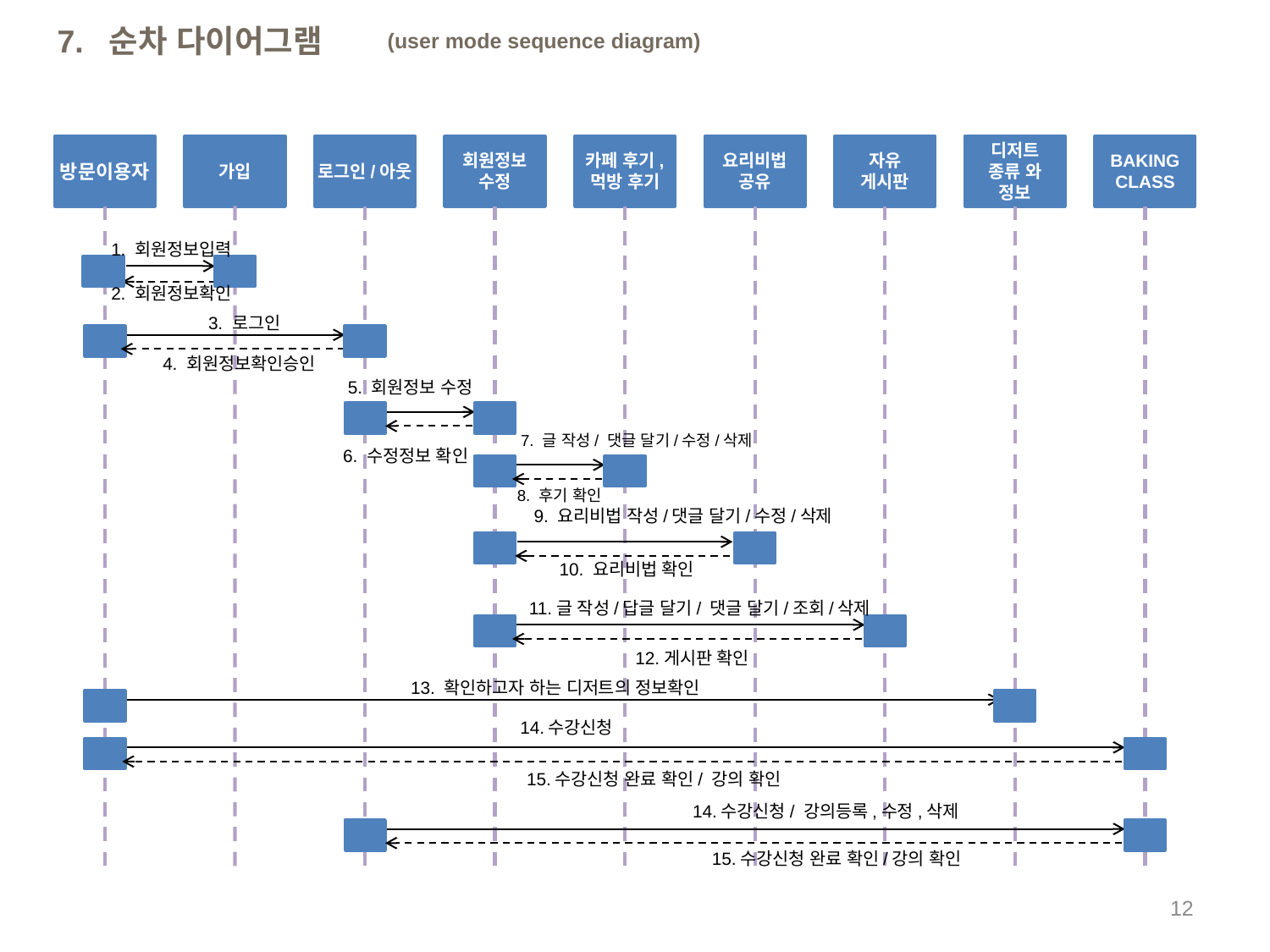

7.  순차 다이어그램
(user mode sequence diagram)
방문이용자
가입
로그인/아웃
회원정보
수정
카페 후기,
먹방 후기
요리비법
공유
자유
게시판
디저트
종류 와
정보
BAKING
CLASS
1. 회원정보입력

2. 회원정보확인
3. 로그인

4. 회원정보확인승인
5. 회원정보 수정

7. 글 작성/ 댓글 달기/수정/삭제
6. 수정정보 확인

8. 후기 확인
9. 요리비법 작성/댓글 달기/수정/삭제

10. 요리비법 확인
11.글 작성/답글 달기/ 댓글 달기/조회/삭제

12.게시판 확인
13. 확인하고자 하는 디저트의 정보확인

14.수강신청

15.수강신청 완료 확인/ 강의 확인
14.수강신청/ 강의등록,수정,삭제

15.수강신청 완료 확인/강의 확인
12